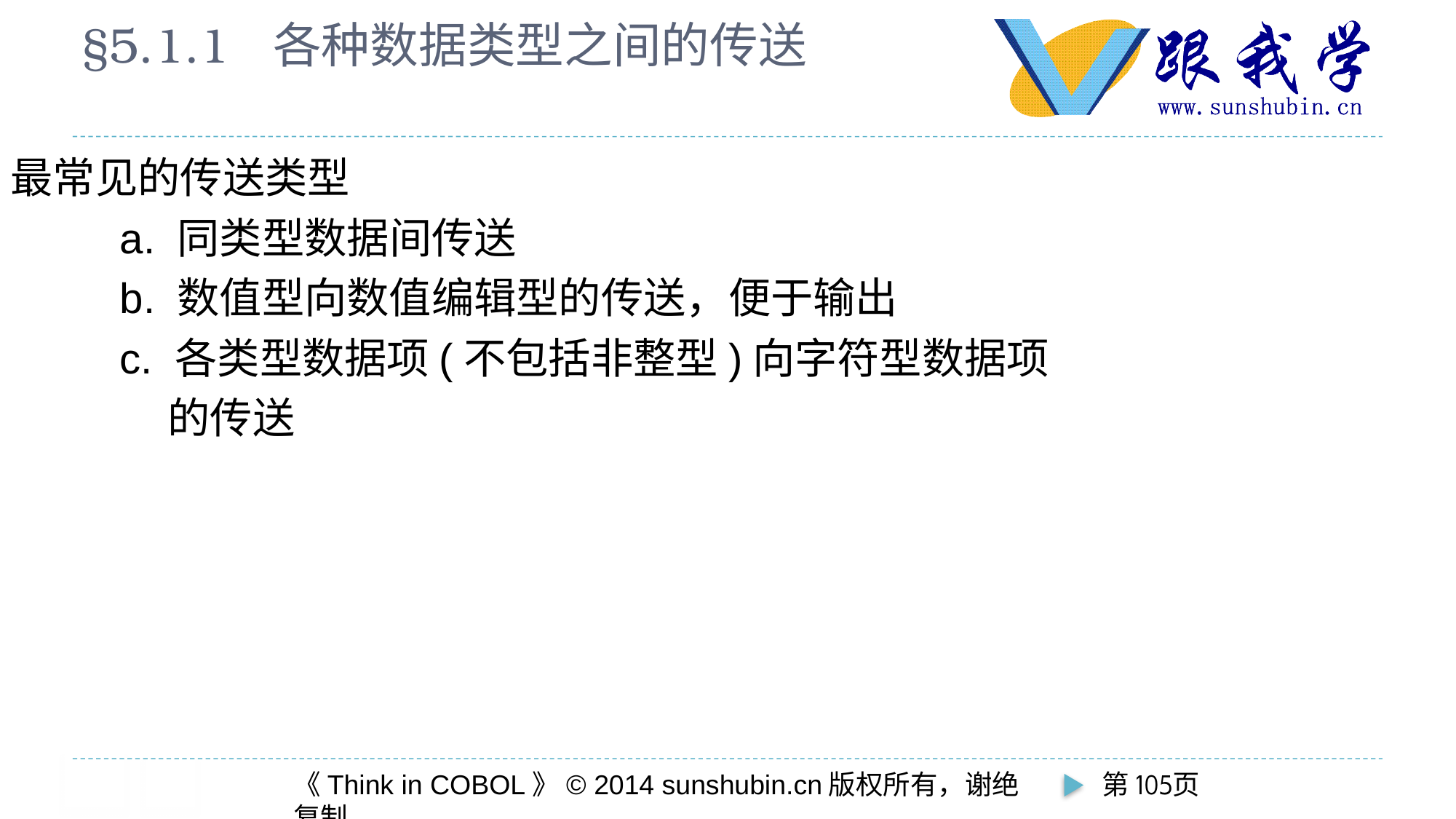

# §5.1.1  各种数据类型之间的传送
最常见的传送类型
	a. 同类型数据间传送
	b. 数值型向数值编辑型的传送，便于输出
	c. 各类型数据项(不包括非整型)向字符型数据项
	    的传送